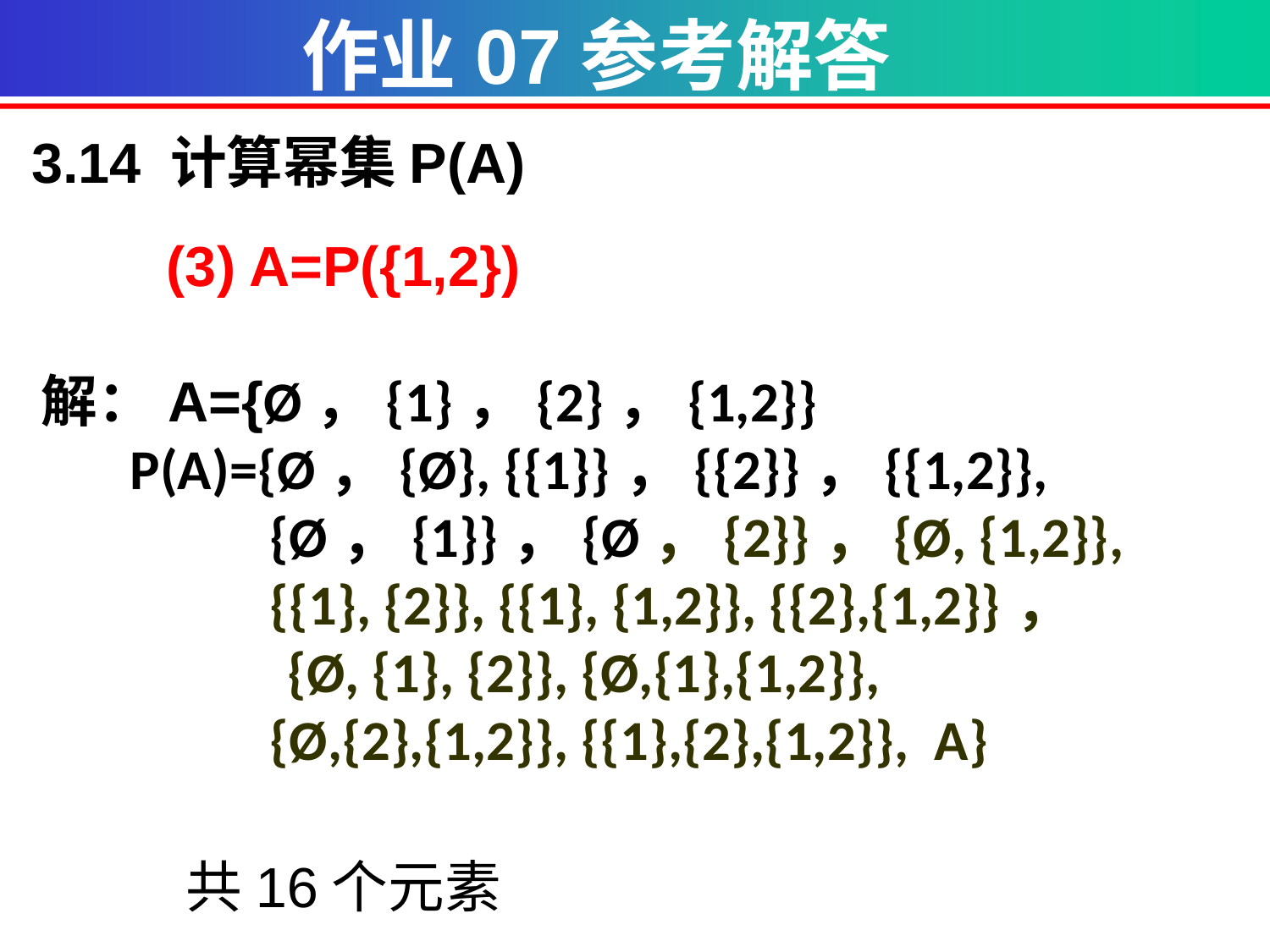

作业07参考解答
3.14 计算幂集P(A)
        (3) A=P({1,2})
解：A={Ø，{1}，{2}，{1,2}}
       P(A)={Ø，{Ø}, {{1}}，{{2}}，{{1,2}},
                  {Ø，{1}}，{Ø，{2}}，{Ø, {1,2}},
                  {{1}, {2}}, {{1}, {1,2}}, {{2},{1,2}}，
                  {Ø, {1}, {2}}, {Ø,{1},{1,2}},
                  {Ø,{2},{1,2}}, {{1},{2},{1,2}},  A}
共16个元素